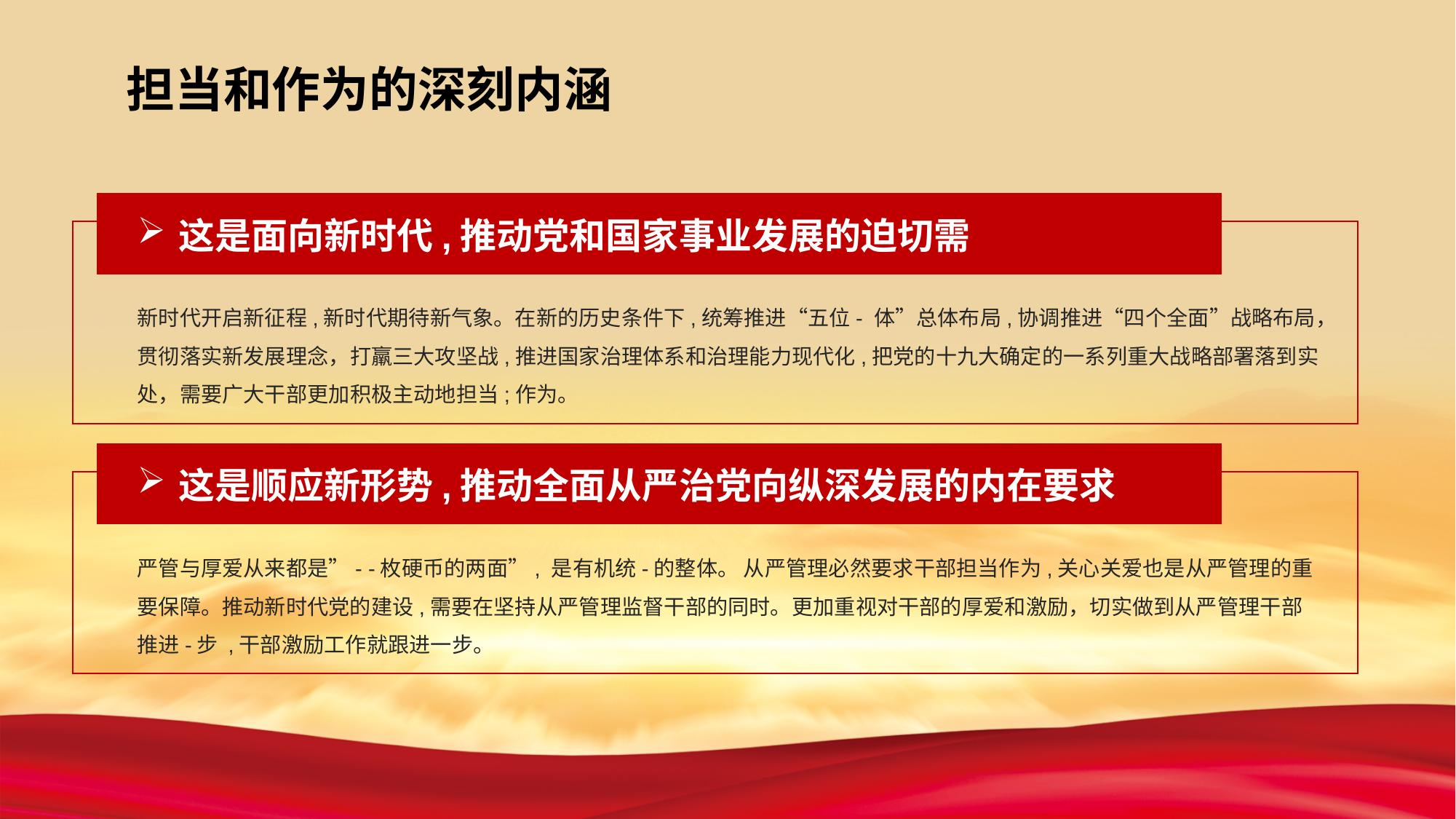

担当和作为的深刻内涵

这是面向新时代,推动党和国家事业发展的迫切需

新时代开启新征程,新时代期待新气象。在新的历史条件下,统筹推进“五位- 体”总体布局,协调推进“四个全面”战略布局，贯彻落实新发展理念，打羸三大攻坚战,推进国家治理体系和治理能力现代化,把党的十九大确定的一系列重大战略部署落到实处，需要广大干部更加积极主动地担当;作为。

这是顺应新形势,推动全面从严治党向纵深发展的内在要求

严管与厚爱从来都是”- -枚硬币的两面”, 是有机统-的整体。 从严管理必然要求干部担当作为,关心关爱也是从严管理的重要保障。推动新时代党的建设,需要在坚持从严管理监督干部的同时。更加重视对干部的厚爱和激励，切实做到从严管理干部推进-步 ,干部激励工作就跟进一步。